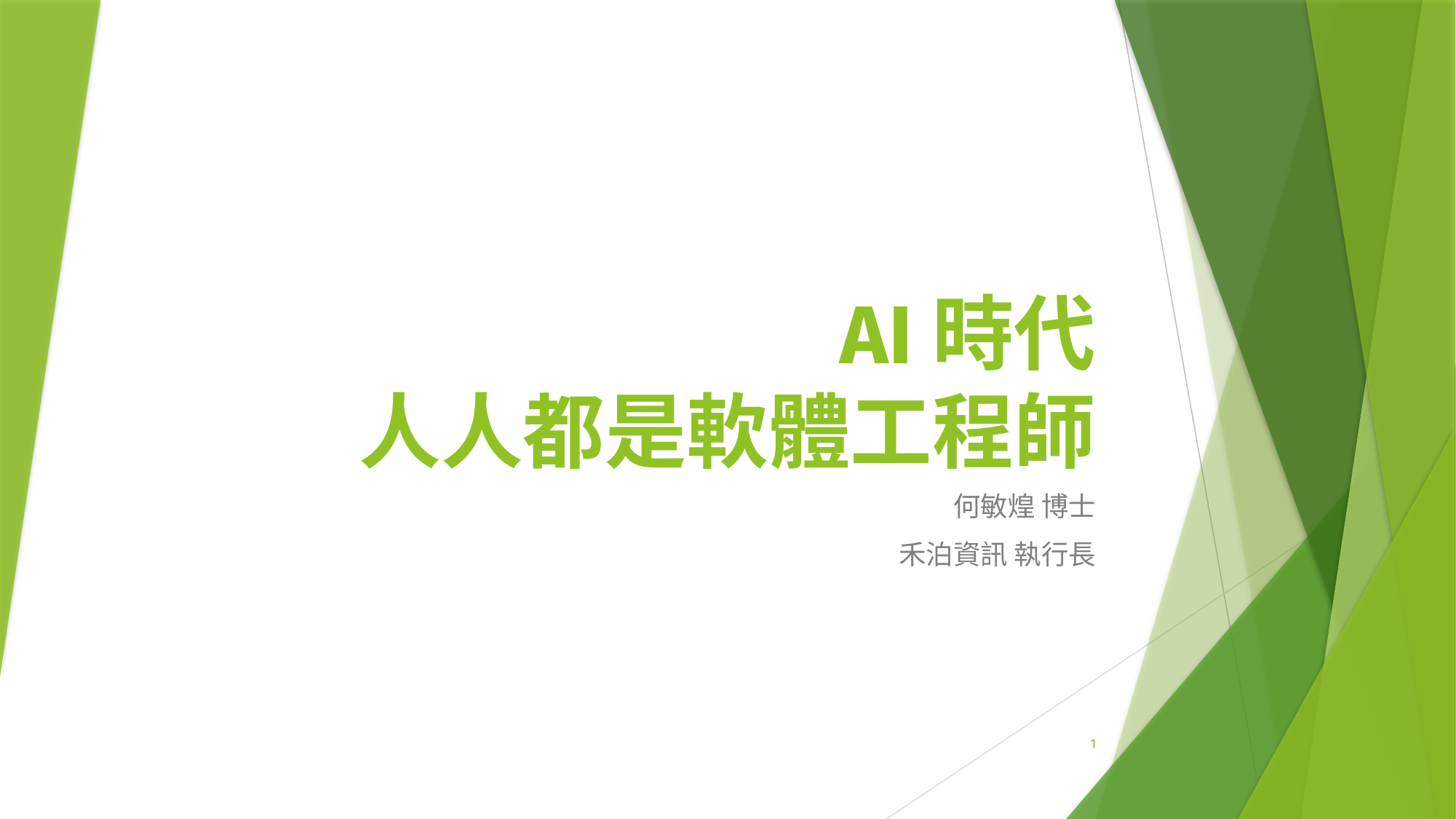

# AI時代 人人都是軟體工程師
何敏煌 博士
禾泊資訊 執行長
1